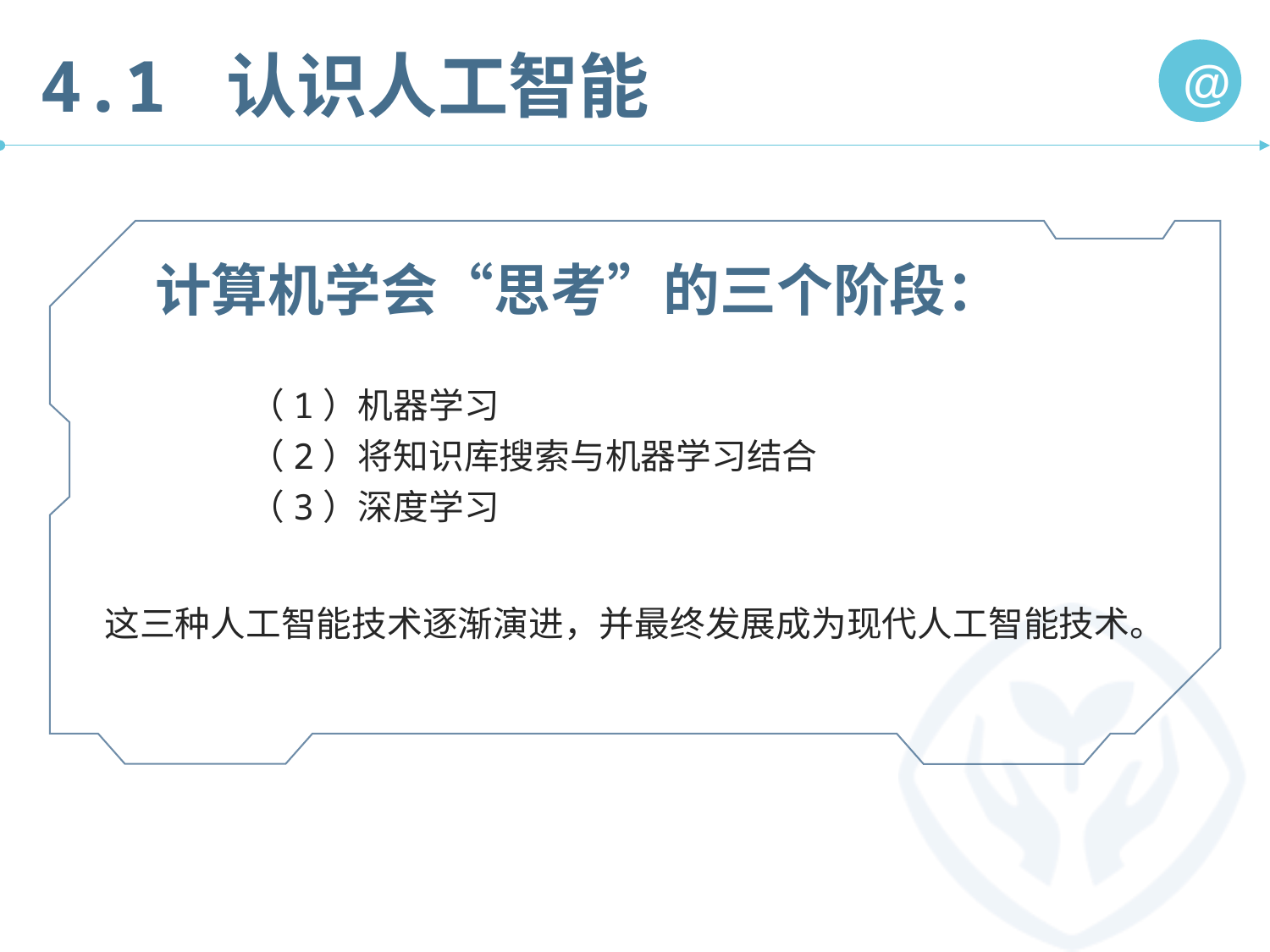

计算机学会“思考”的三个阶段：
（1）机器学习
（2）将知识库搜索与机器学习结合
（3）深度学习
这三种人工智能技术逐渐演进，并最终发展成为现代人工智能技术。